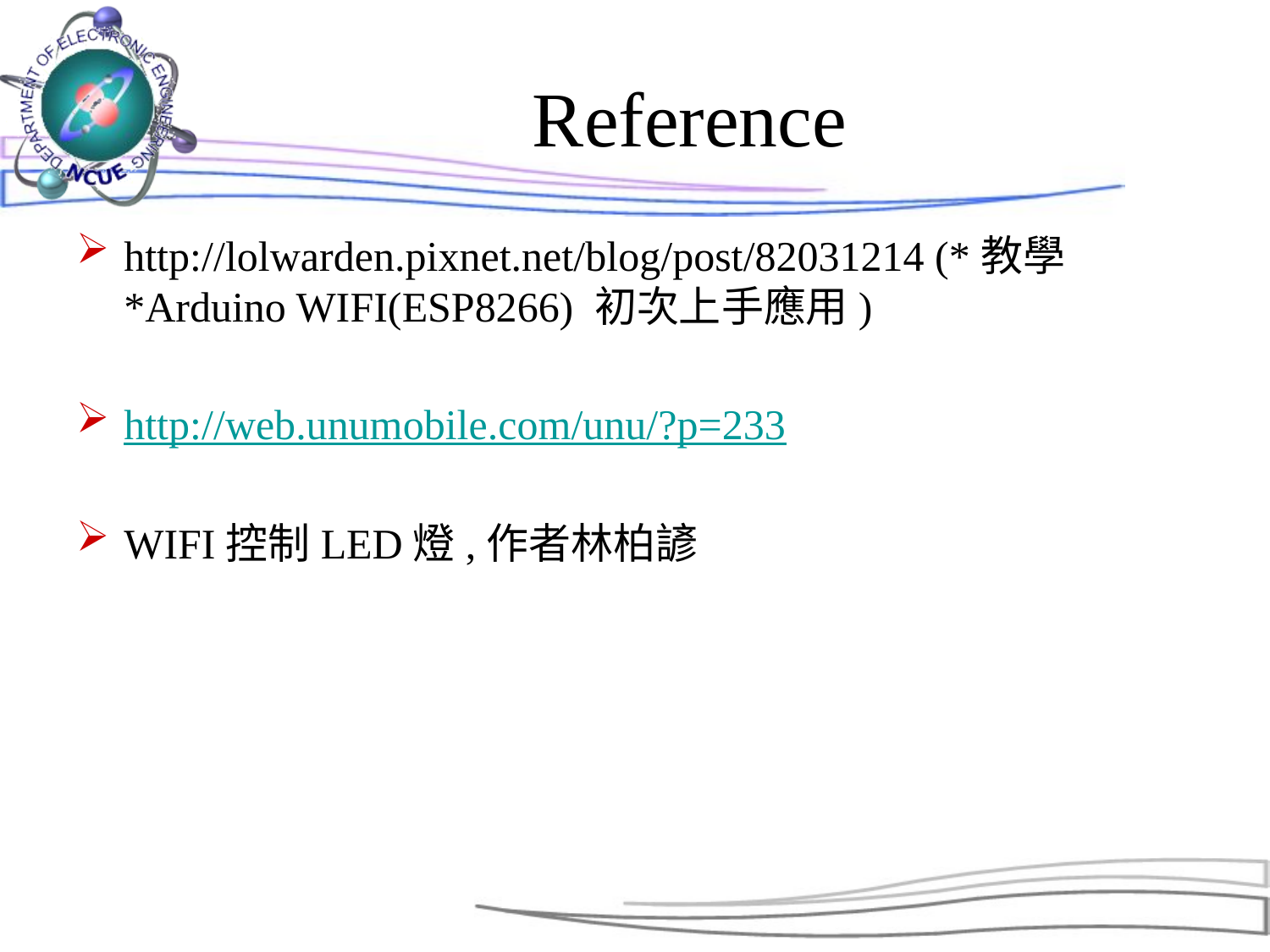

# Reference
http://lolwarden.pixnet.net/blog/post/82031214 (*教學*Arduino WIFI(ESP8266) 初次上手應用)

http://web.unumobile.com/unu/?p=233

WIFI控制LED燈,作者林柏諺